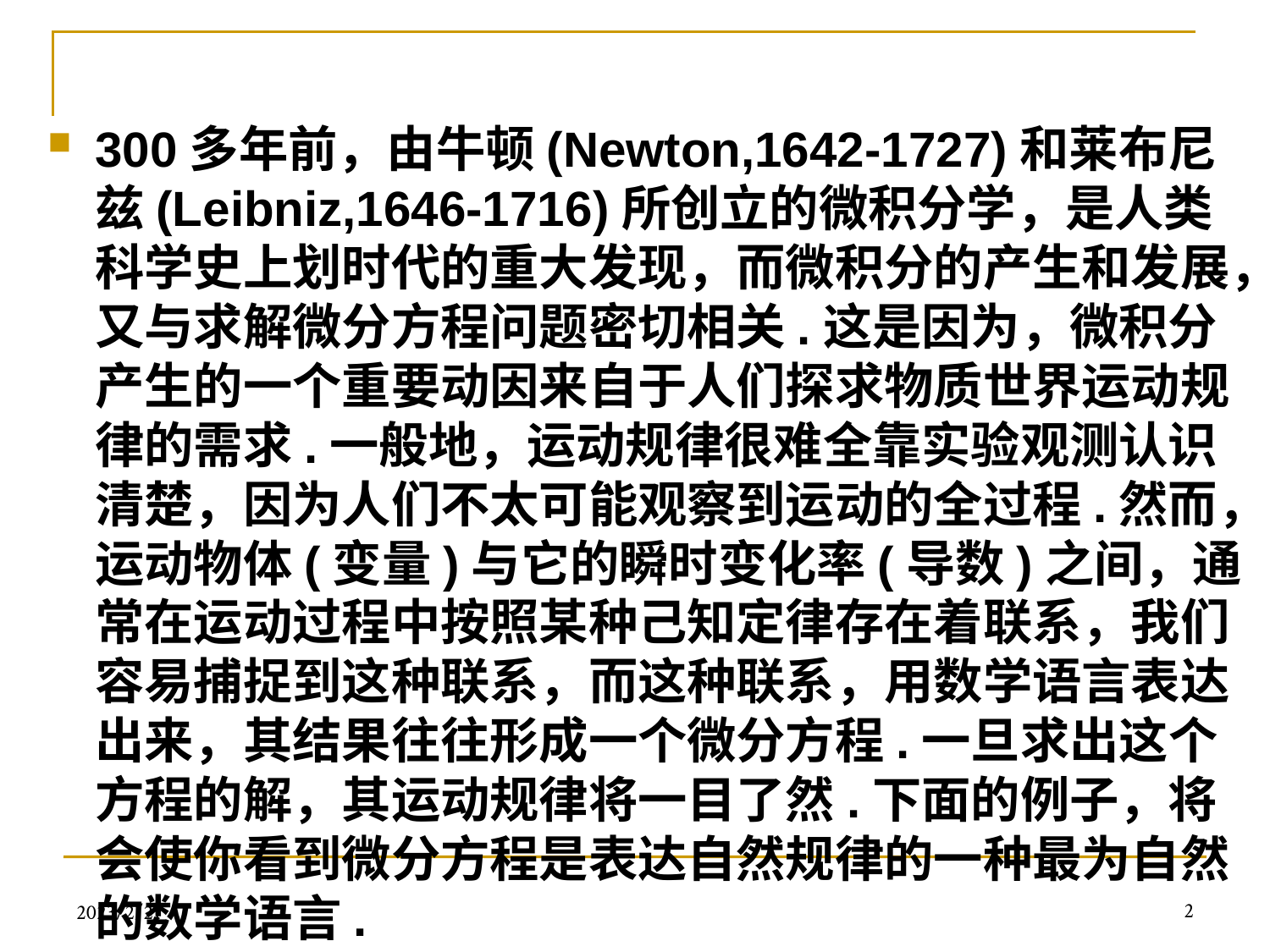

300多年前，由牛顿(Newton,1642-1727)和莱布尼兹(Leibniz,1646-1716)所创立的微积分学，是人类科学史上划时代的重大发现，而微积分的产生和发展，又与求解微分方程问题密切相关.这是因为，微积分产生的一个重要动因来自于人们探求物质世界运动规律的需求.一般地，运动规律很难全靠实验观测认识清楚，因为人们不太可能观察到运动的全过程.然而，运动物体(变量)与它的瞬时变化率(导数)之间，通常在运动过程中按照某种己知定律存在着联系，我们容易捕捉到这种联系，而这种联系，用数学语言表达出来，其结果往往形成一个微分方程.一旦求出这个方程的解，其运动规律将一目了然.下面的例子，将会使你看到微分方程是表达自然规律的一种最为自然的数学语言.
2023/2/21
2